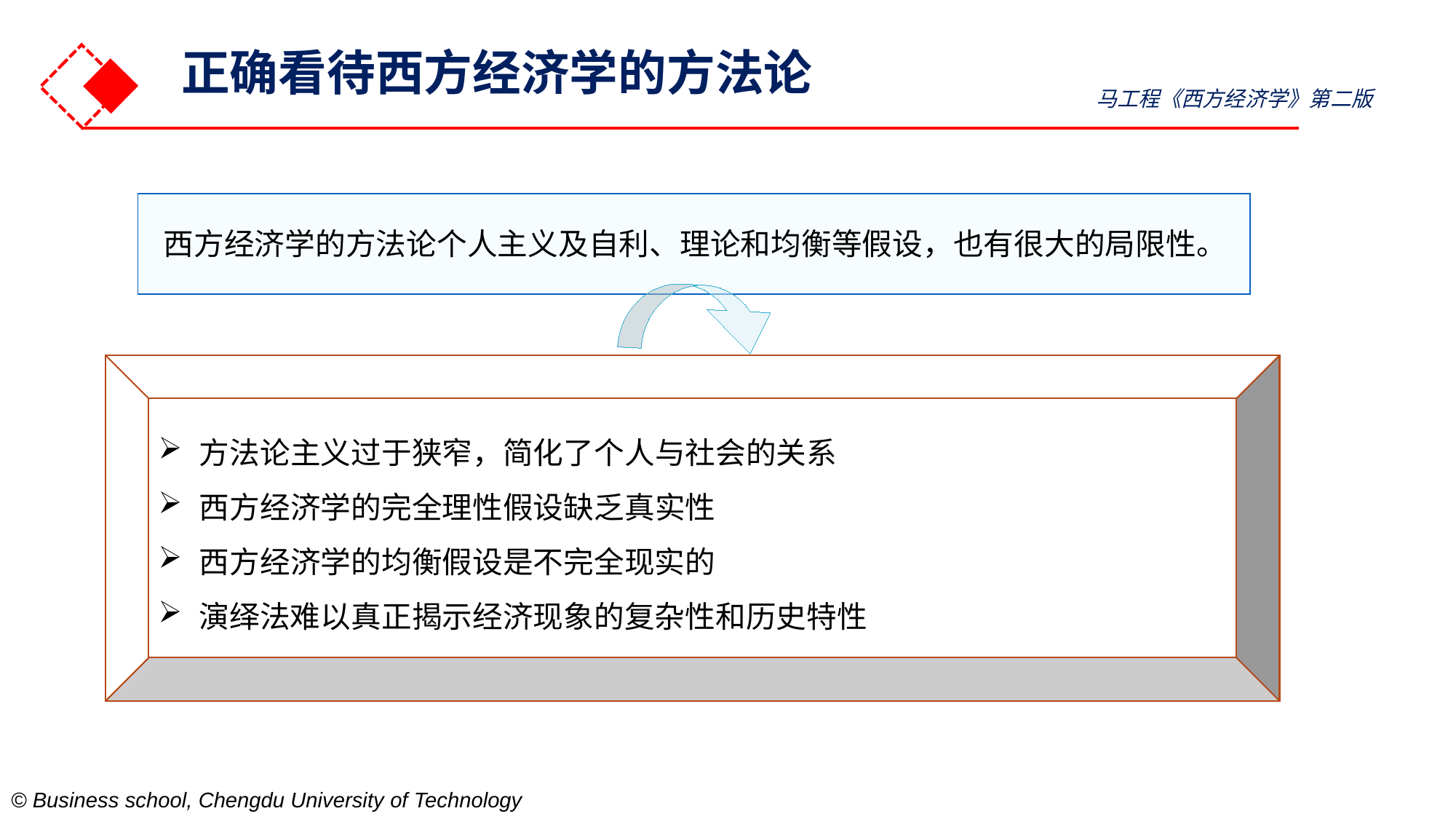

正确看待西方经济学的方法论

马工程《西方经济学》第二版

西方经济学的方法论个人主义及自利、理论和均衡等假设，也有很大的局限性。

方法论主义过于狭窄，简化了个人与社会的关系
西方经济学的完全理性假设缺乏真实性
西方经济学的均衡假设是不完全现实的
演绎法难以真正揭示经济现象的复杂性和历史特性